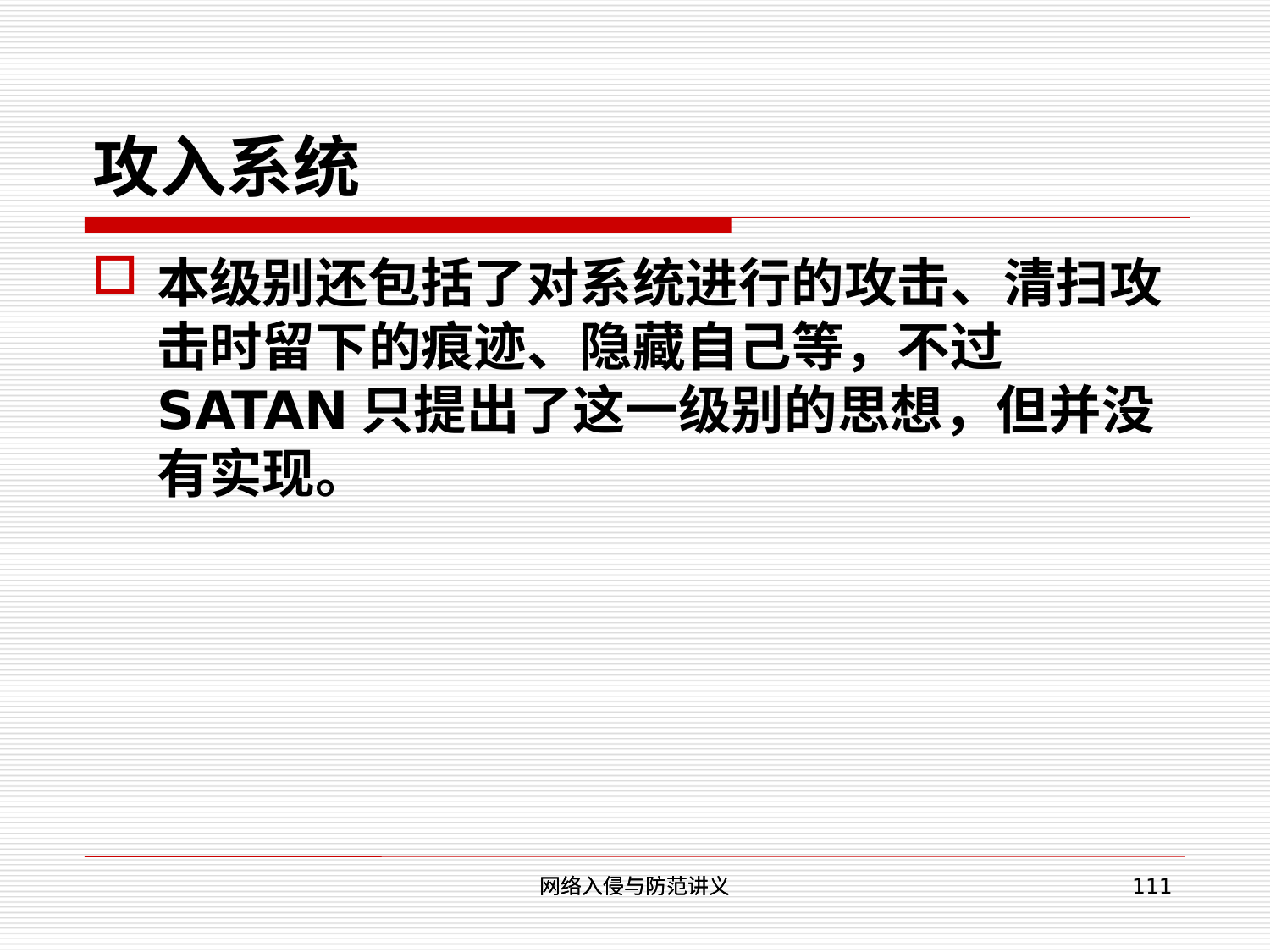

# 攻入系统
本级别还包括了对系统进行的攻击、清扫攻击时留下的痕迹、隐藏自己等，不过SATAN只提出了这一级别的思想，但并没有实现。

网络入侵与防范讲义
网络入侵与防范讲义
111
111